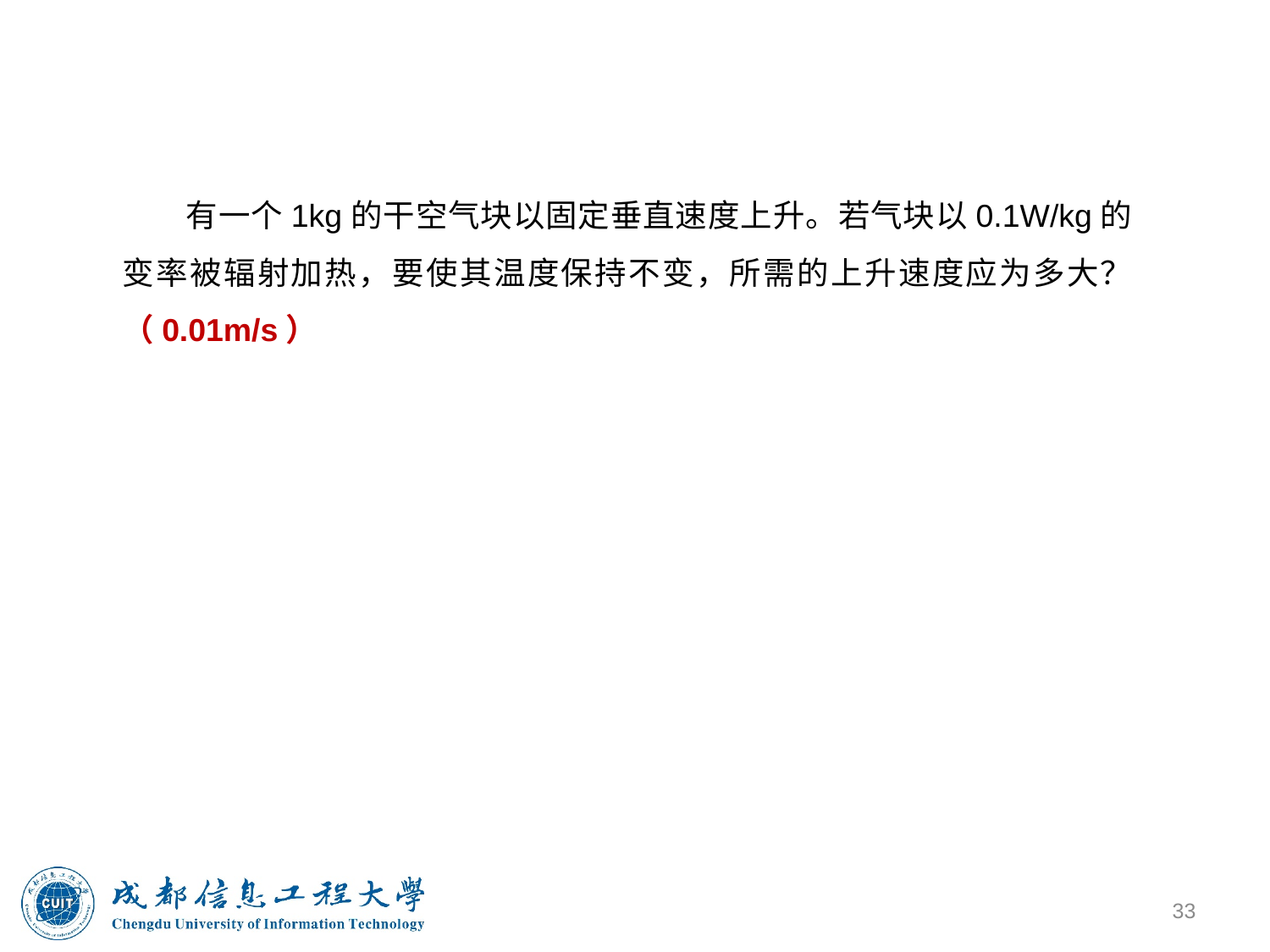

有一个1kg的干空气块以固定垂直速度上升。若气块以0.1W/kg的变率被辐射加热，要使其温度保持不变，所需的上升速度应为多大？（0.01m/s）
33